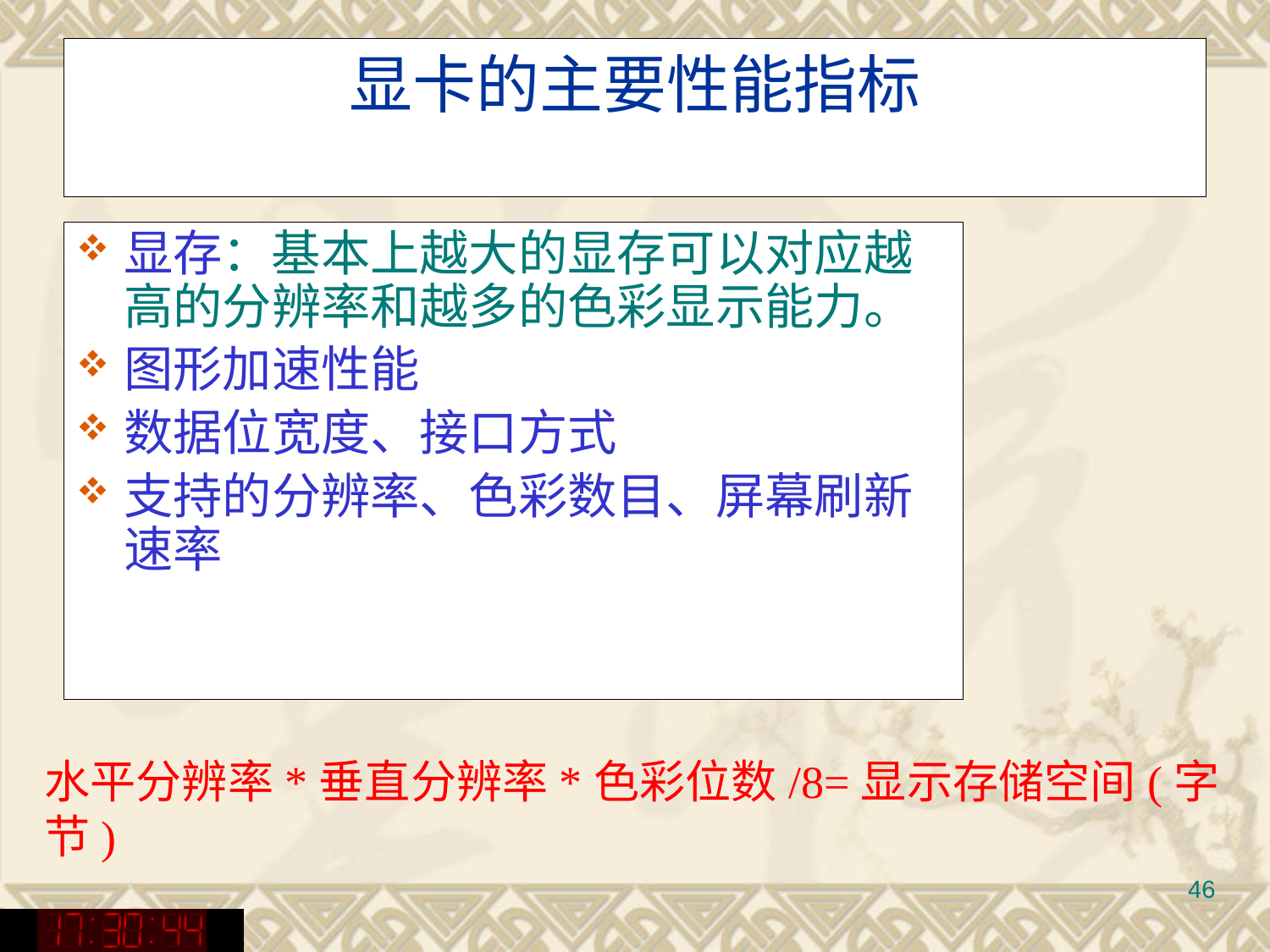

# 显卡的主要性能指标
显存：基本上越大的显存可以对应越高的分辨率和越多的色彩显示能力。
图形加速性能
数据位宽度、接口方式
支持的分辨率、色彩数目、屏幕刷新速率
水平分辨率*垂直分辨率*色彩位数/8=显示存储空间(字节)
46